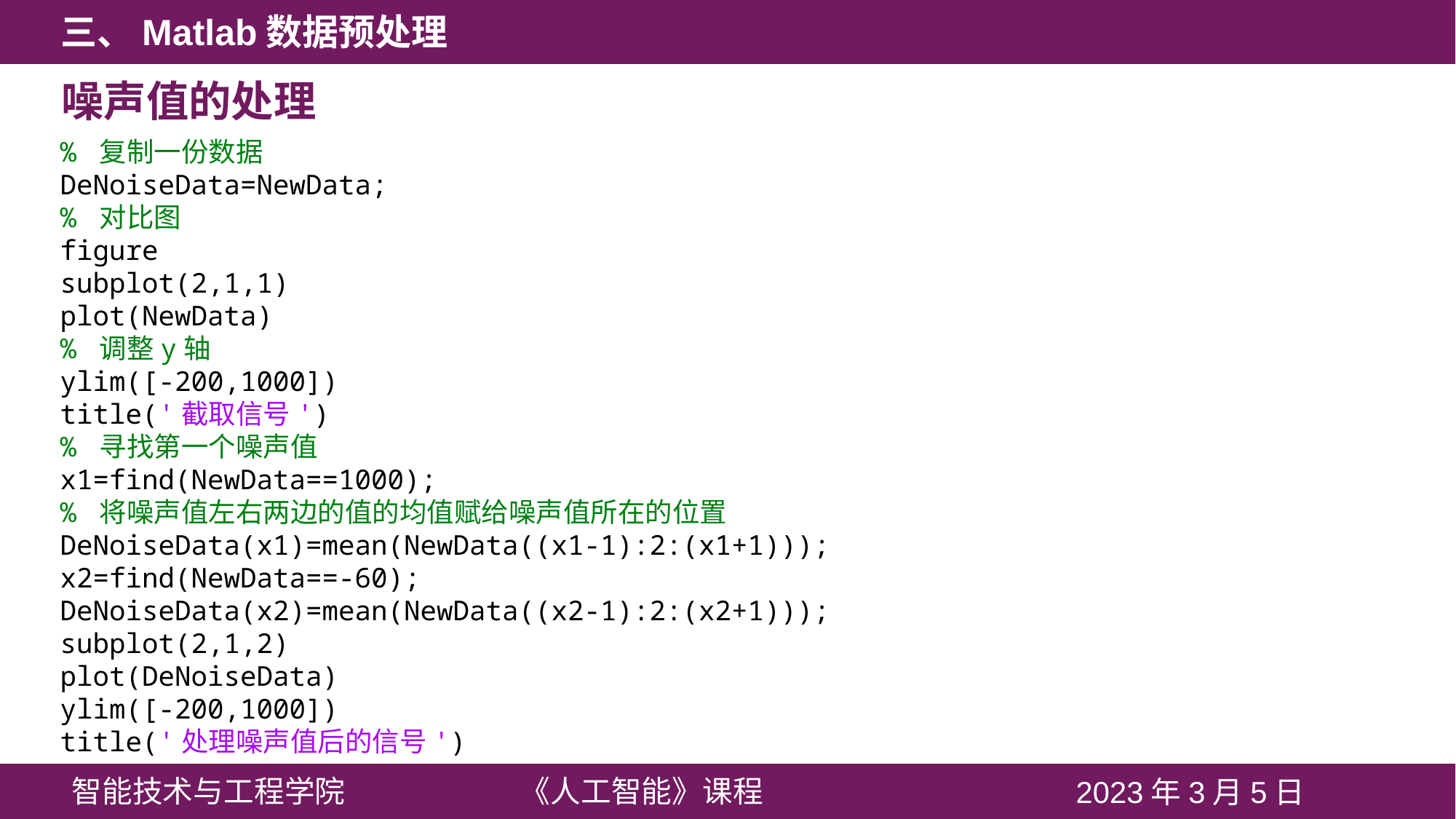

噪声值的处理
% 复制一份数据
DeNoiseData=NewData;
% 对比图
figure
subplot(2,1,1)
plot(NewData)
% 调整y轴
ylim([-200,1000])
title('截取信号')
% 寻找第一个噪声值
x1=find(NewData==1000);
% 将噪声值左右两边的值的均值赋给噪声值所在的位置
DeNoiseData(x1)=mean(NewData((x1-1):2:(x1+1)));
x2=find(NewData==-60);
DeNoiseData(x2)=mean(NewData((x2-1):2:(x2+1)));
subplot(2,1,2)
plot(DeNoiseData)
ylim([-200,1000])
title('处理噪声值后的信号')